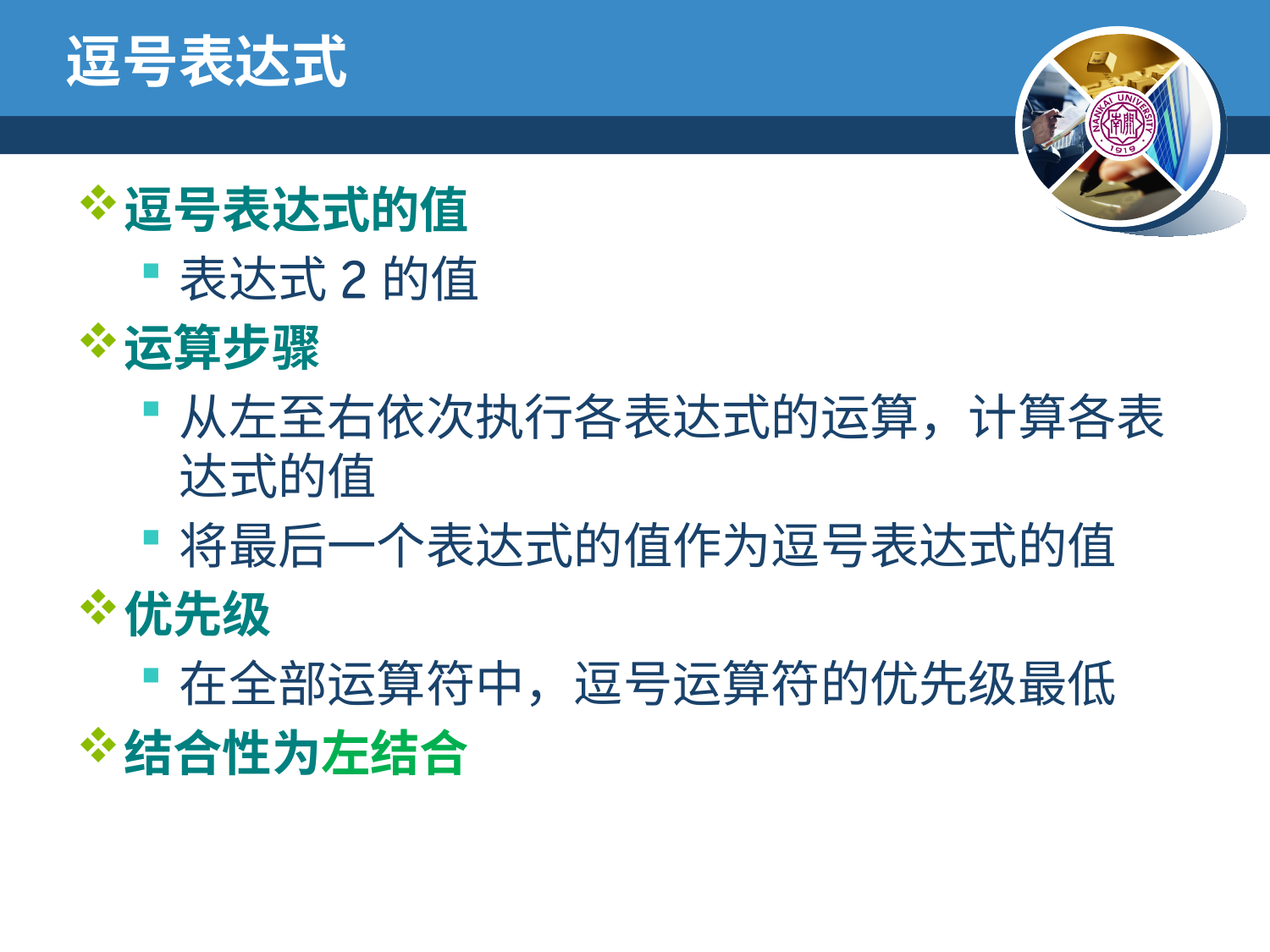

# 逗号表达式
逗号表达式的值
表达式2的值
运算步骤
从左至右依次执行各表达式的运算，计算各表达式的值
将最后一个表达式的值作为逗号表达式的值
优先级
在全部运算符中，逗号运算符的优先级最低
结合性为左结合